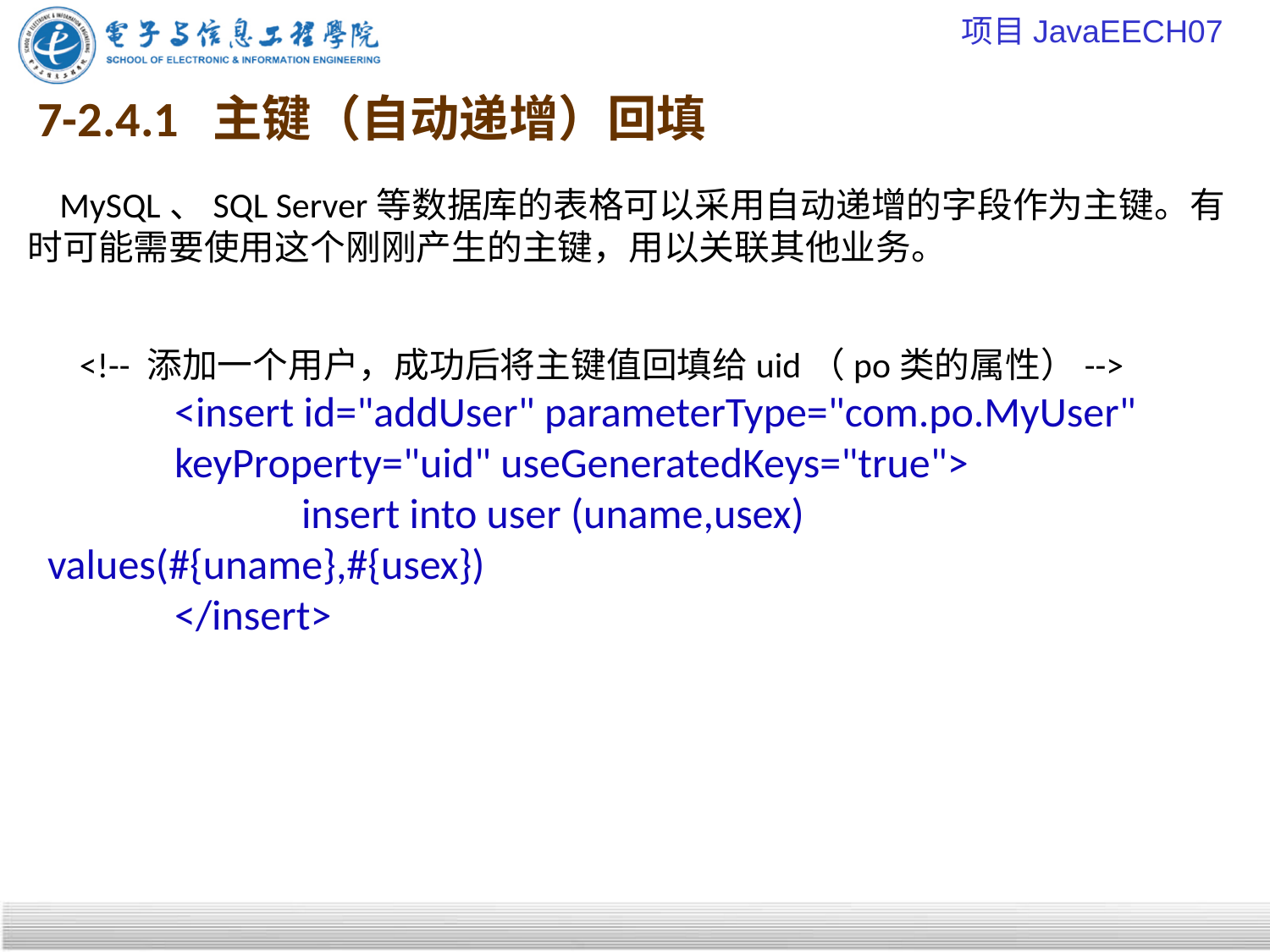

项目JavaEECH07
# 7-2.4.1  主键（自动递增）回填
    MySQL、SQL Server等数据库的表格可以采用自动递增的字段作为主键。有时可能需要使用这个刚刚产生的主键，用以关联其他业务。
    <!-- 添加一个用户，成功后将主键值回填给uid（po类的属性）-->
	<insert id="addUser" parameterType="com.po.MyUser"
	keyProperty="uid" useGeneratedKeys="true">
		insert into user (uname,usex) values(#{uname},#{usex})
	</insert>